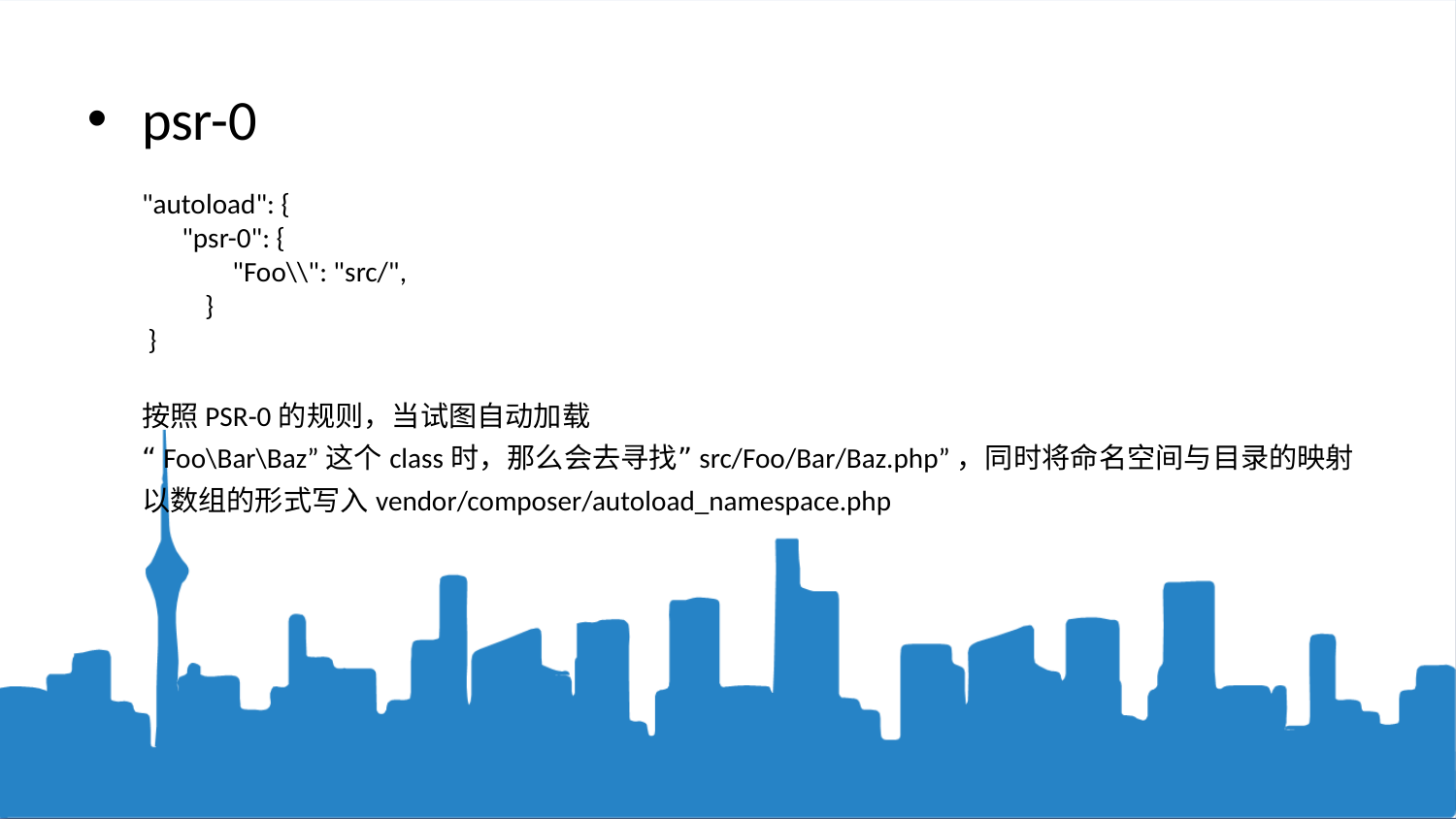

psr-0

	"autoload": {
               "psr-0": {
                       "Foo\\": "src/",
	          }
	 }

	按照PSR-0的规则，当试图自动加载 “Foo\Bar\Baz”这个class时，那么会去寻找”src/Foo/Bar/Baz.php”，同时将命名空间与目录的映射以数组的形式写入vendor/composer/autoload_namespace.php